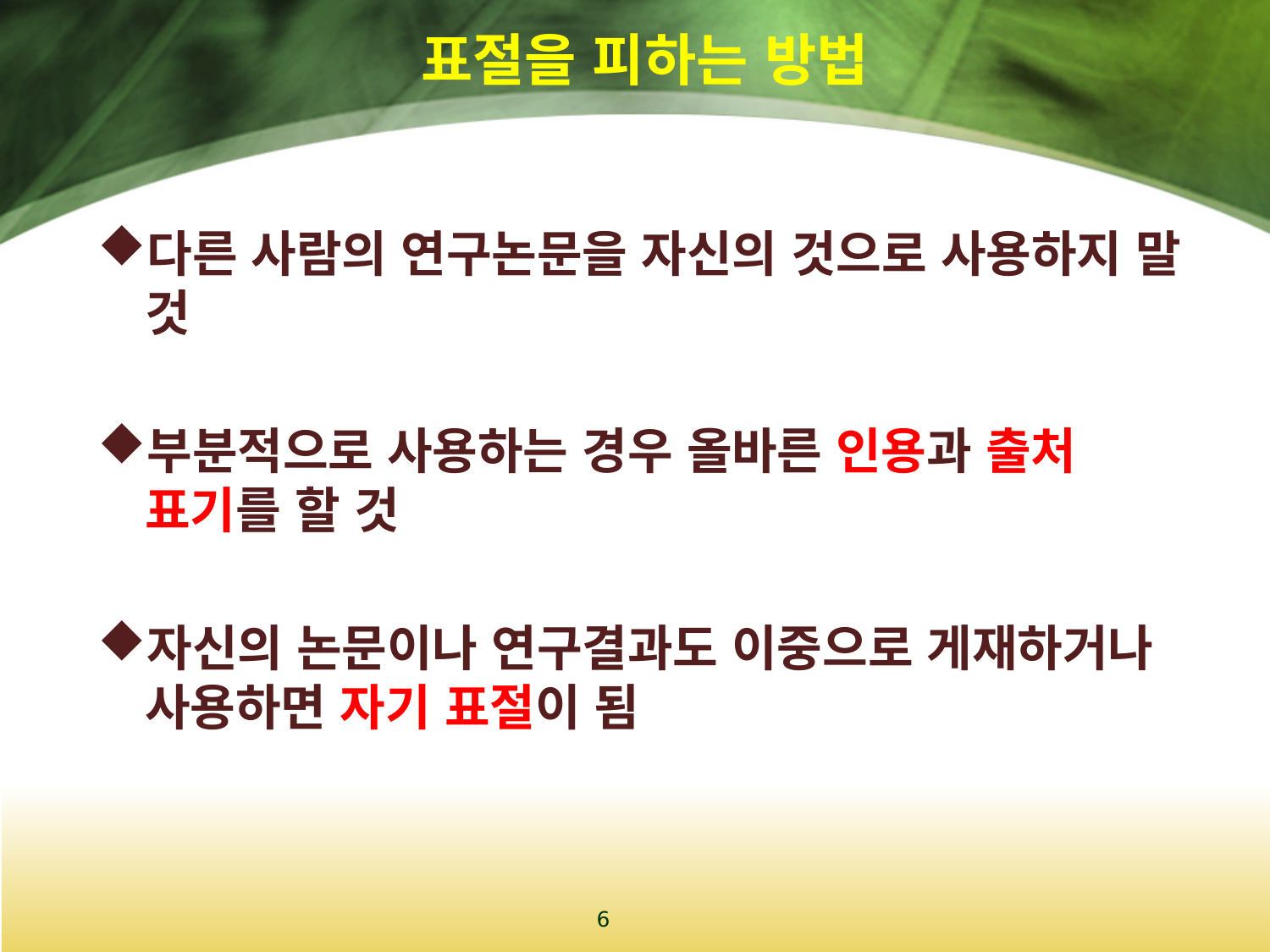

# 표절을 피하는 방법
다른 사람의 연구논문을 자신의 것으로 사용하지 말 것

부분적으로 사용하는 경우 올바른 인용과 출처 표기를 할 것

자신의 논문이나 연구결과도 이중으로 게재하거나 사용하면 자기 표절이 됨

6